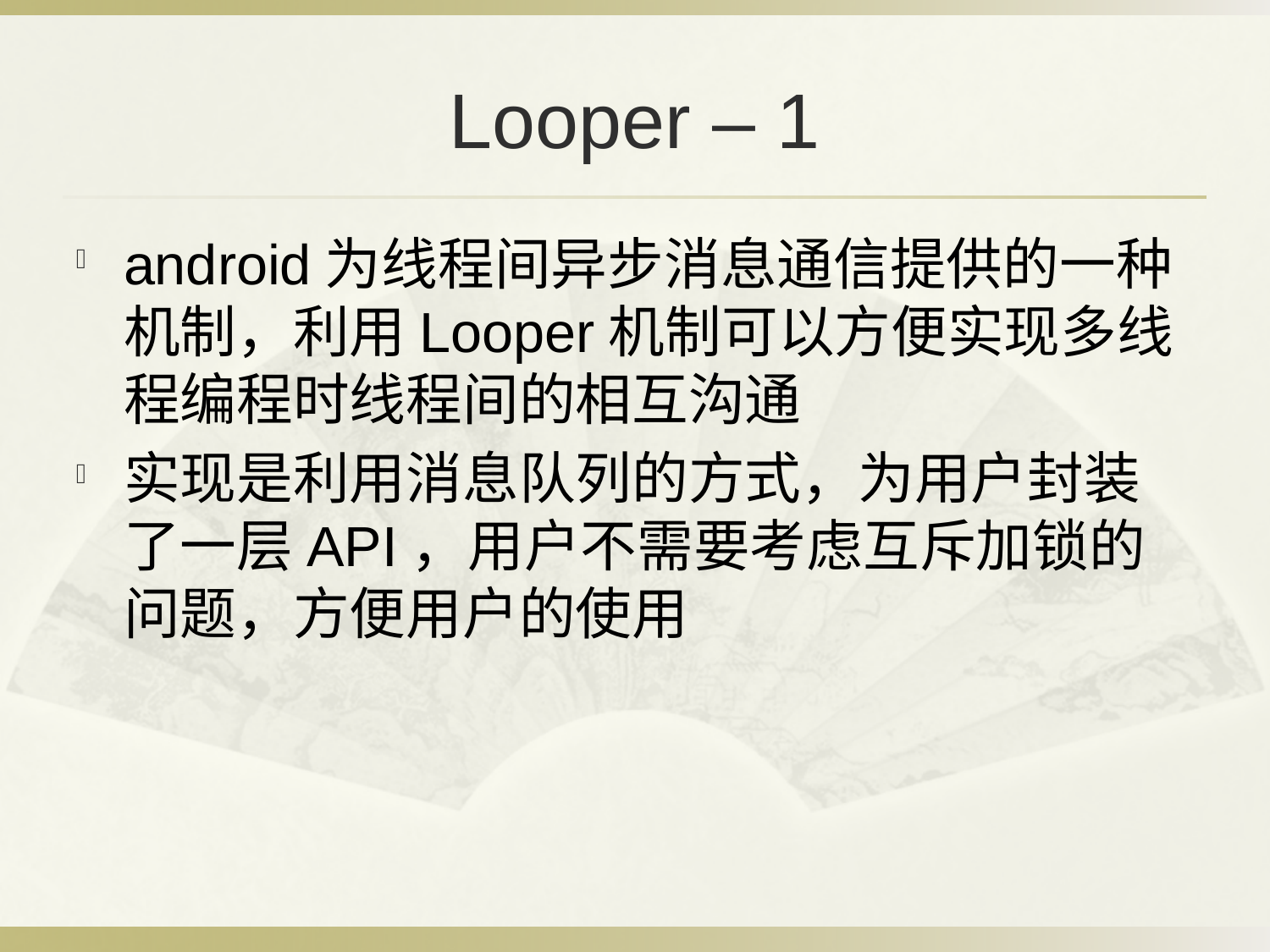

# Looper – 1
android为线程间异步消息通信提供的一种机制，利用Looper机制可以方便实现多线程编程时线程间的相互沟通
实现是利用消息队列的方式，为用户封装了一层API，用户不需要考虑互斥加锁的问题，方便用户的使用